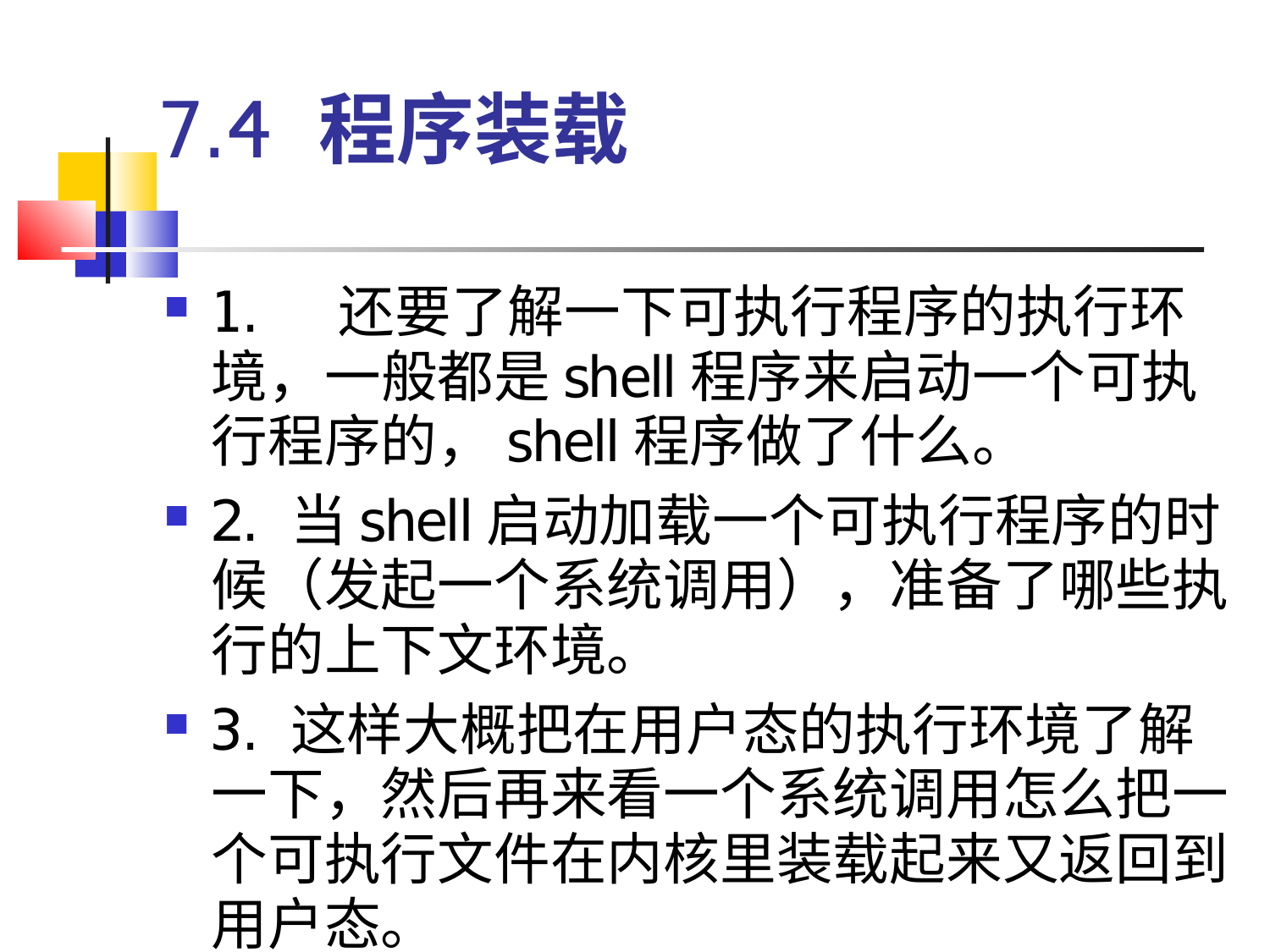

# 7.4 程序装载
1. 	还要了解一下可执行程序的执行环境，一般都是shell程序来启动一个可执行程序的，shell程序做了什么。
2. 当shell启动加载一个可执行程序的时候（发起一个系统调用），准备了哪些执行的上下文环境。
3. 这样大概把在用户态的执行环境了解一下，然后再来看一个系统调用怎么把一个可执行文件在内核里装载起来又返回到用户态。